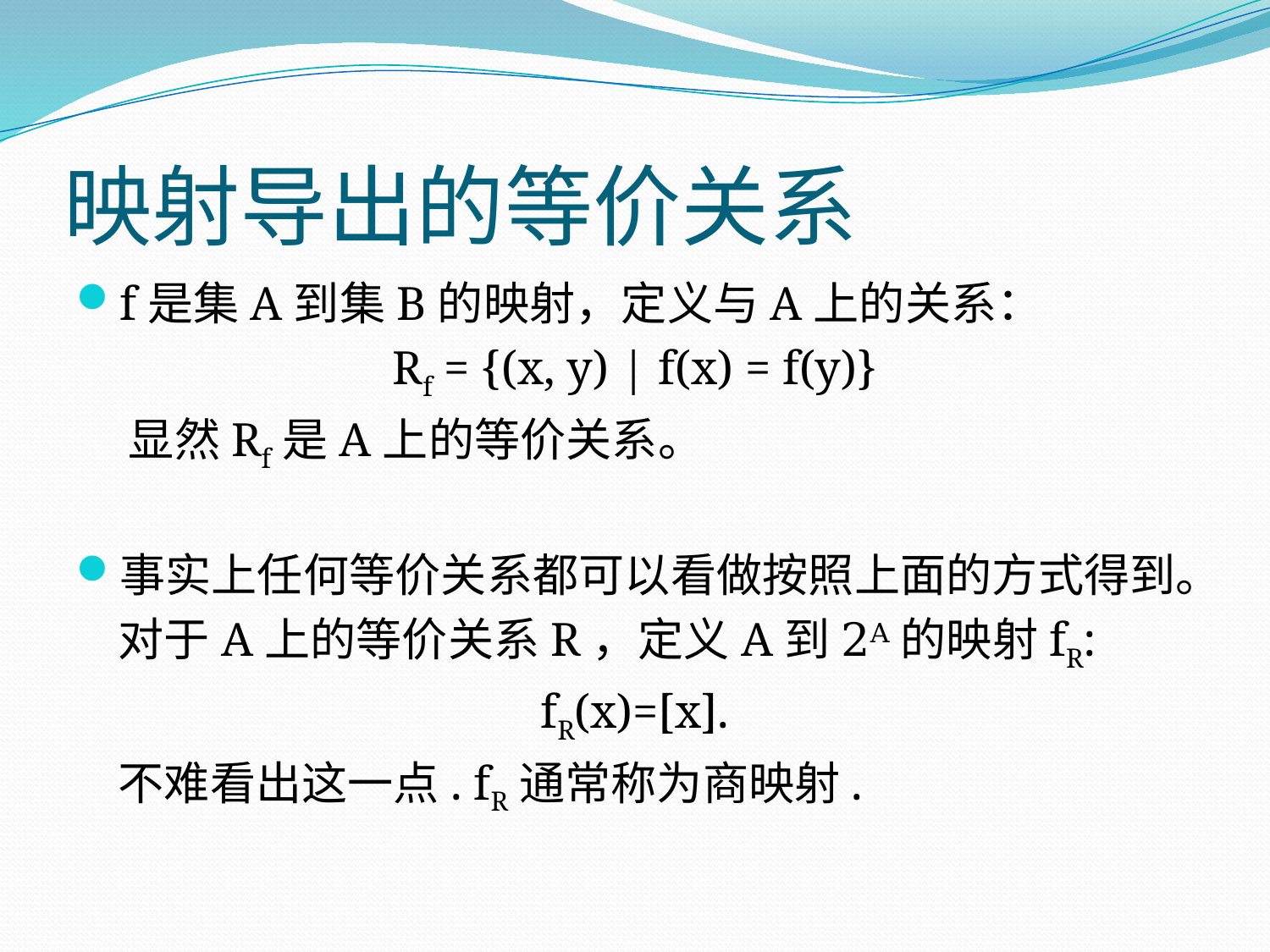

# 映射导出的等价关系
f是集A到集B的映射，定义与A上的关系：
Rf = {(x, y) | f(x) = f(y)}
    显然Rf是A上的等价关系。

事实上任何等价关系都可以看做按照上面的方式得到。
   对于A上的等价关系R，定义A到2A的映射fR:
fR(x)=[x].
   不难看出这一点. fR通常称为商映射.